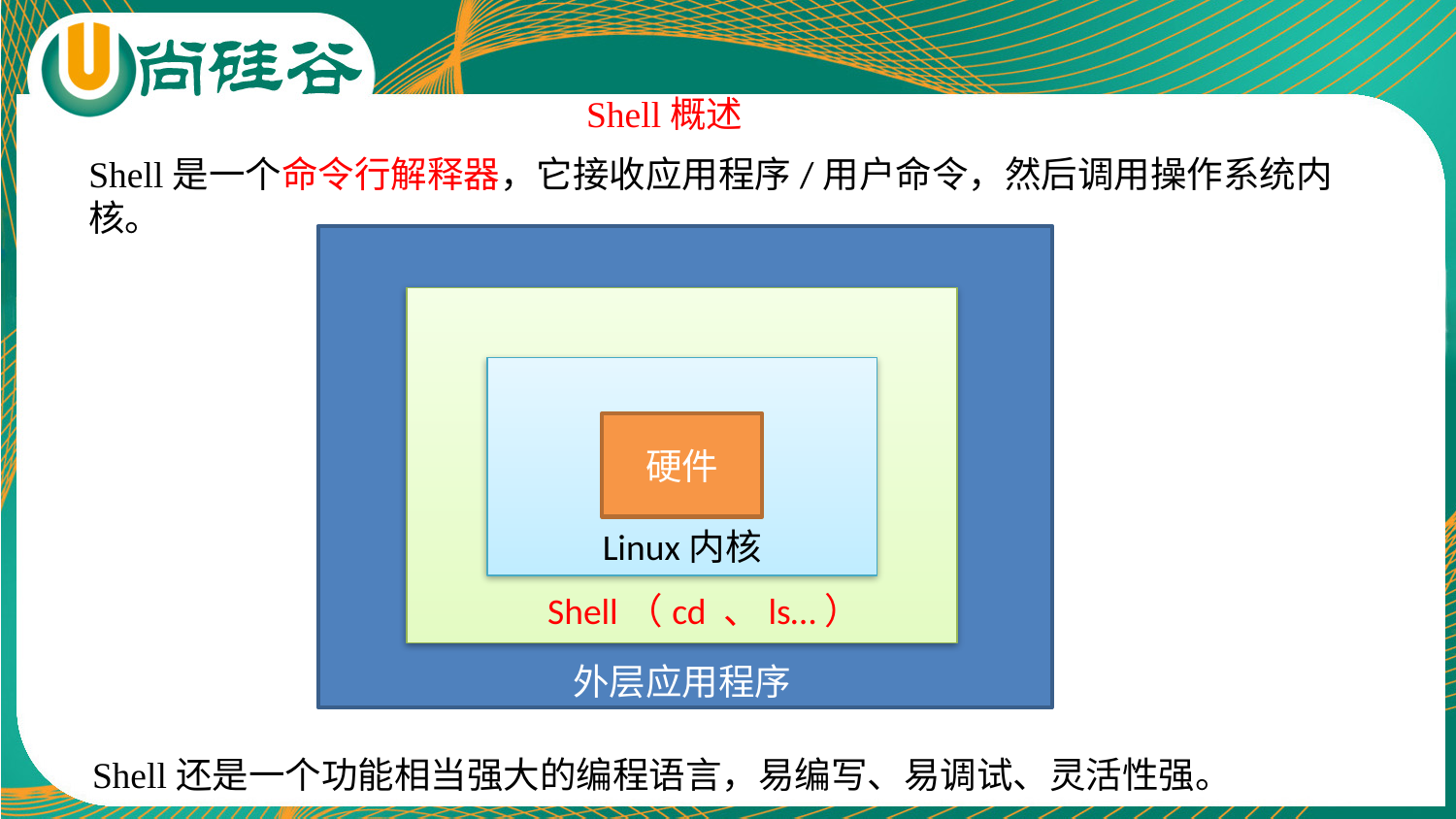

Shell概述
Shell是一个命令行解释器，它接收应用程序/用户命令，然后调用操作系统内核。

硬件
Linux内核
Shell（cd 、ls…）
外层应用程序
Shell还是一个功能相当强大的编程语言，易编写、易调试、灵活性强。